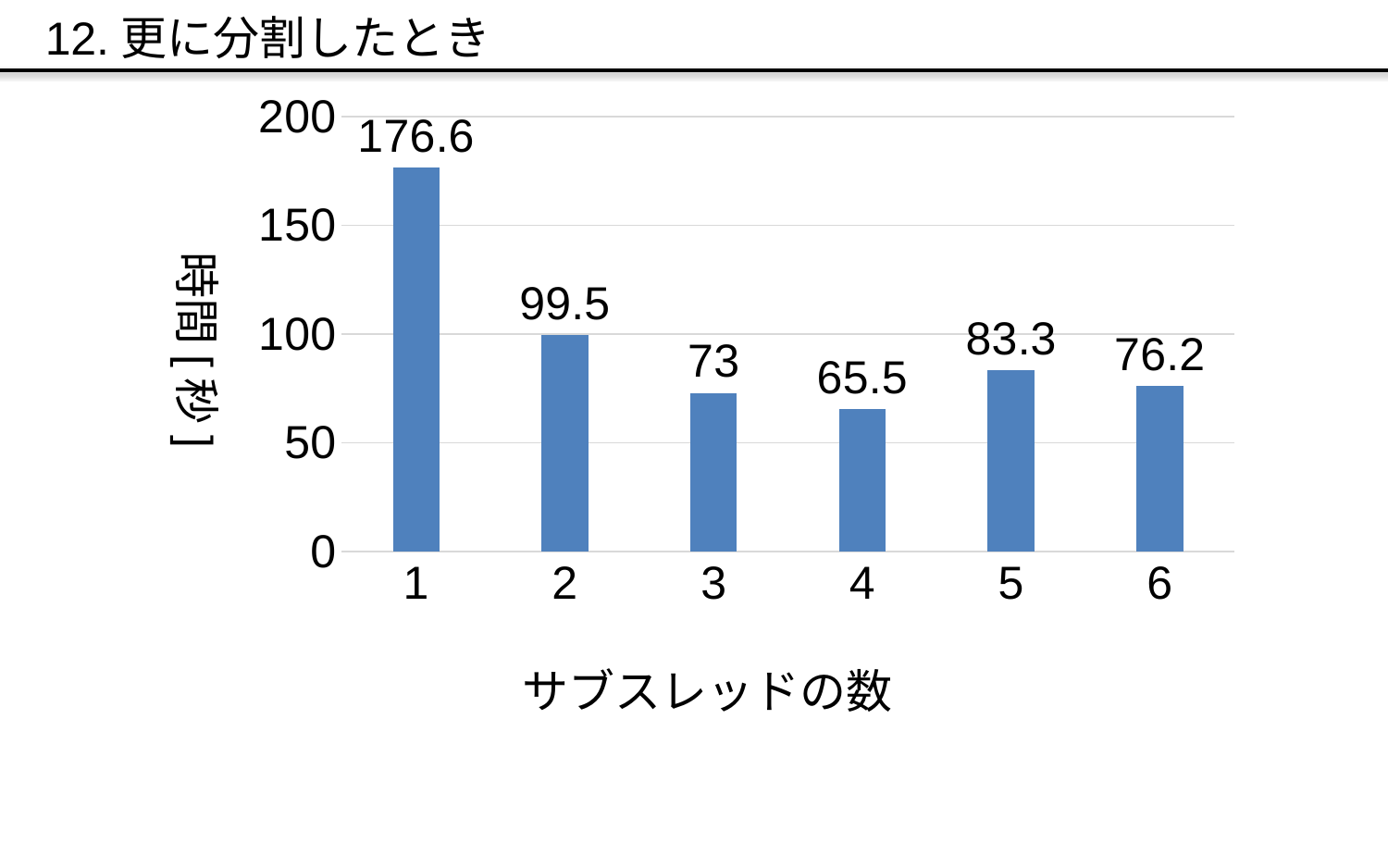

12.更に分割したとき

### Chart

| Category | 合計 |
|---|---|
| 1 | 176.59999999999997 |
| 2 | 99.5 |
| 3 | 73.0 |
| 4 | 65.5 |
| 5 | 83.3 |
| 6 | 76.2 |